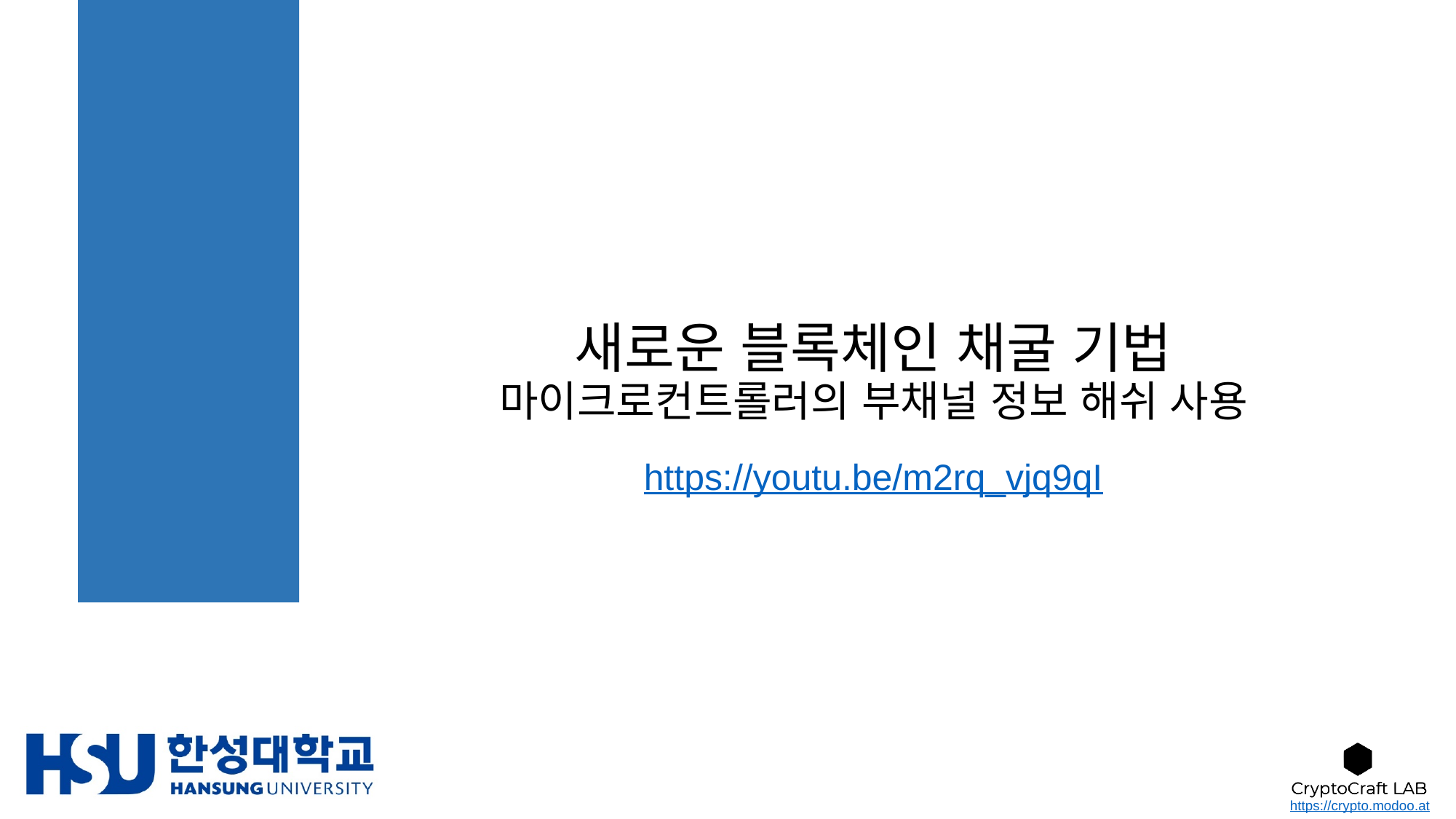

# 새로운 블록체인 채굴 기법 마이크로컨트롤러의 부채널 정보 해쉬 사용
https://youtu.be/m2rq_vjq9qI